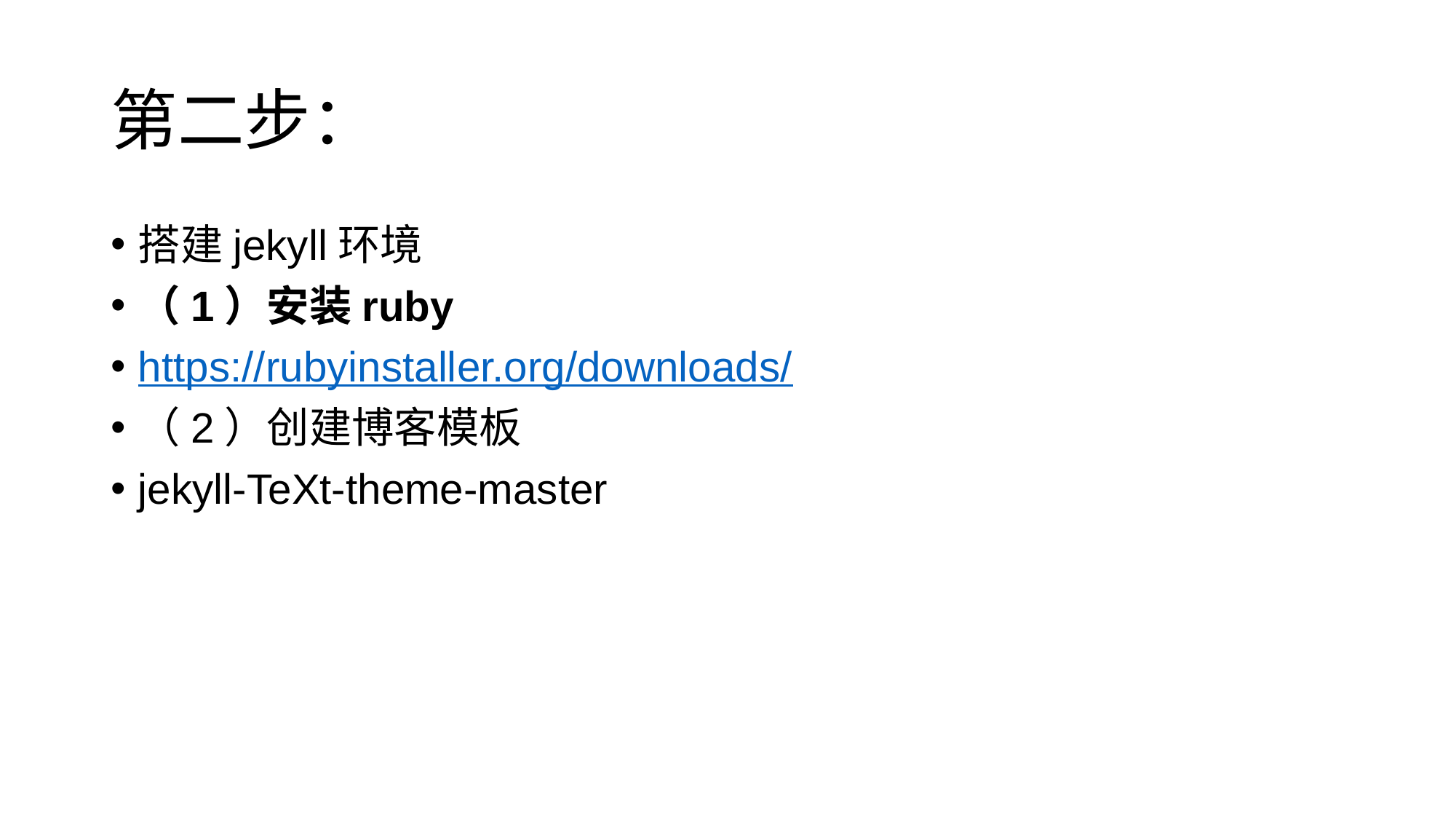

# 第二步：
搭建jekyll环境
（1）安装ruby
https://rubyinstaller.org/downloads/
（2）创建博客模板
jekyll-TeXt-theme-master